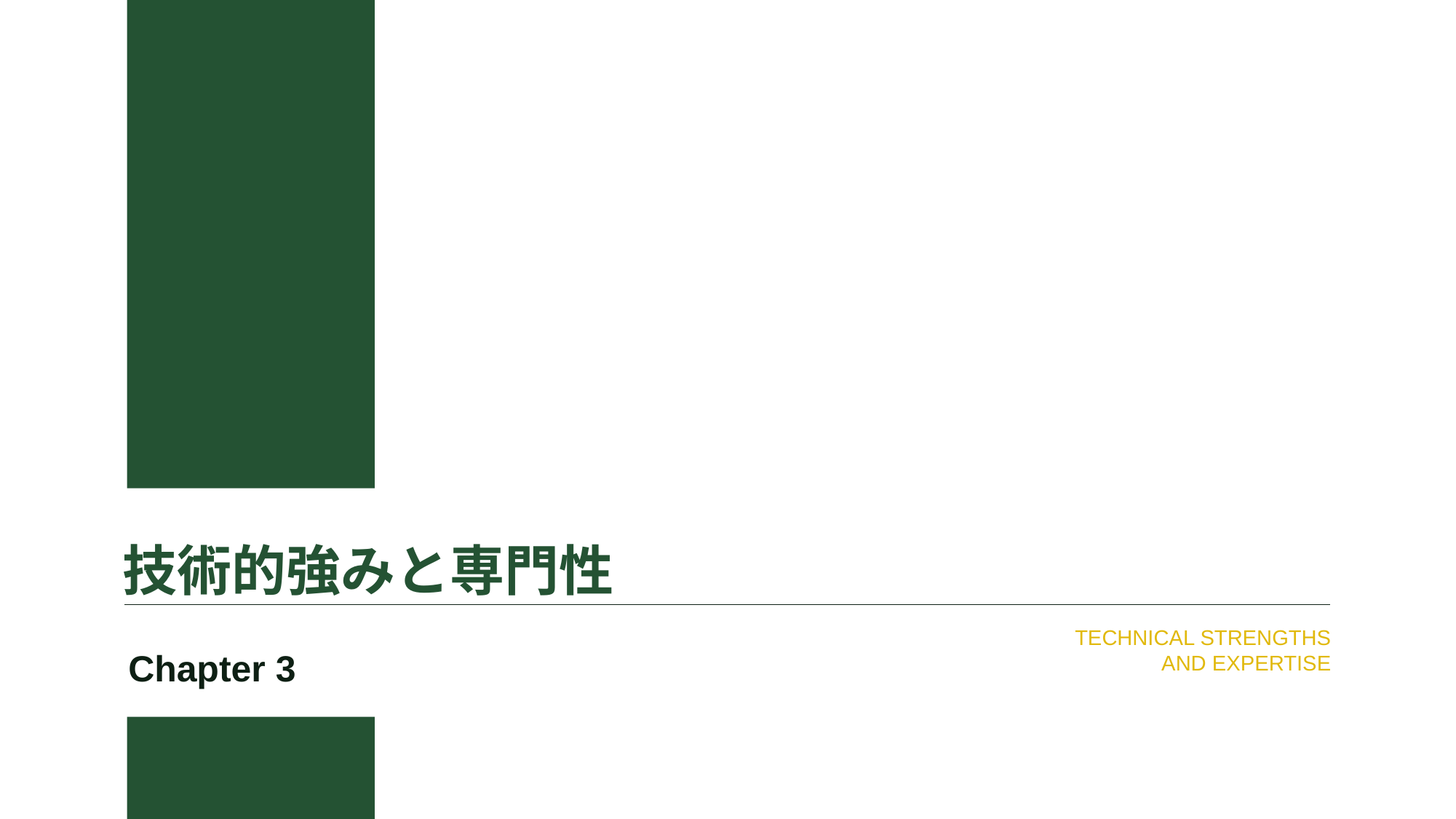

技術的強みと専門性
Chapter 3
TECHNICAL STRENGTHS
 AND EXPERTISE